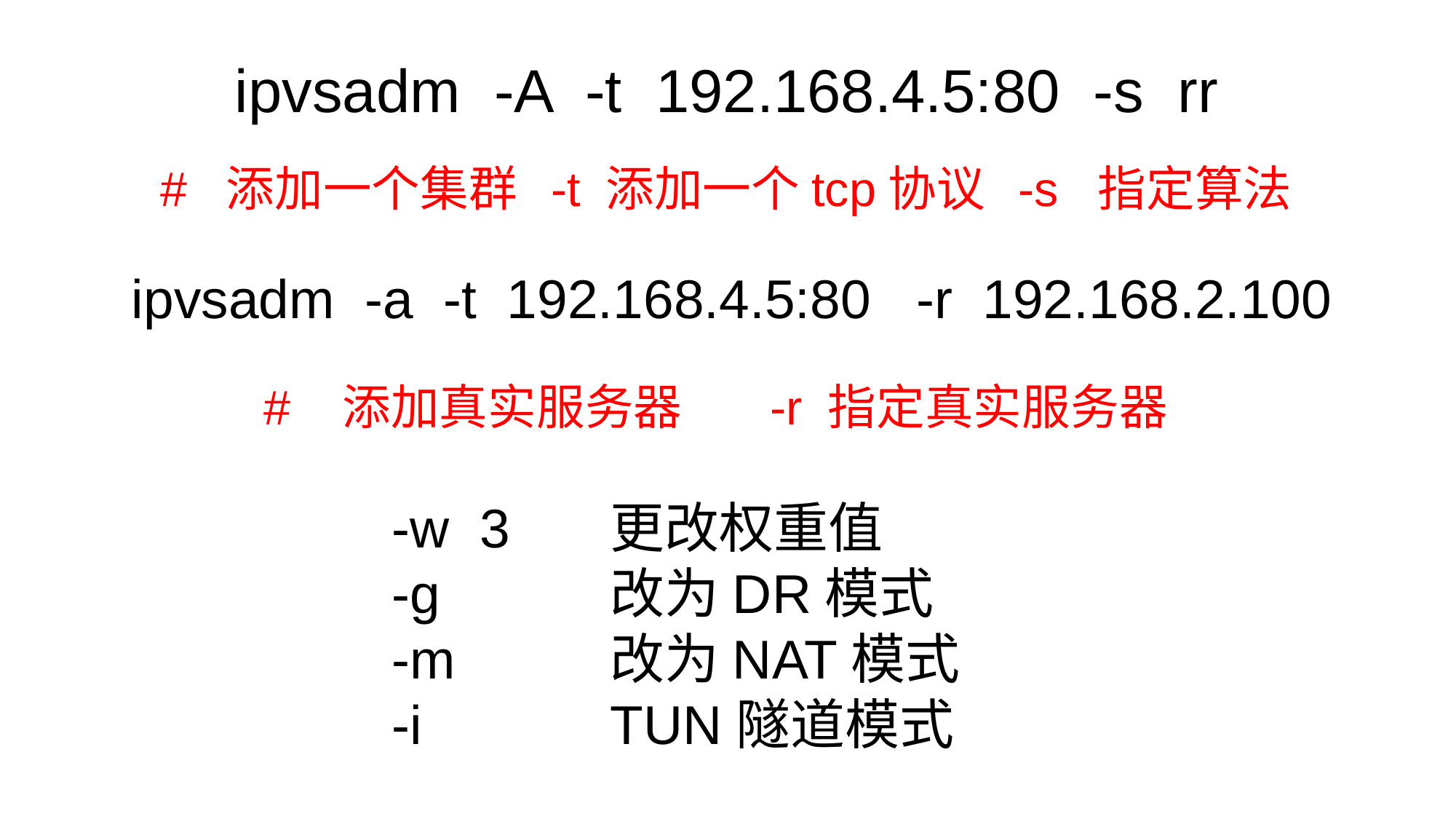

ipvsadm  -A  -t  192.168.4.5:80  -s  rr
#  添加一个集群  -t 添加一个tcp协议  -s  指定算法
ipvsadm  -a  -t  192.168.4.5:80   -r  192.168.2.100
#   添加真实服务器       -r 指定真实服务器
-w  3 	更改权重值
-g   	 	改为DR模式
-m  		改为NAT模式
-i  		TUN隧道模式